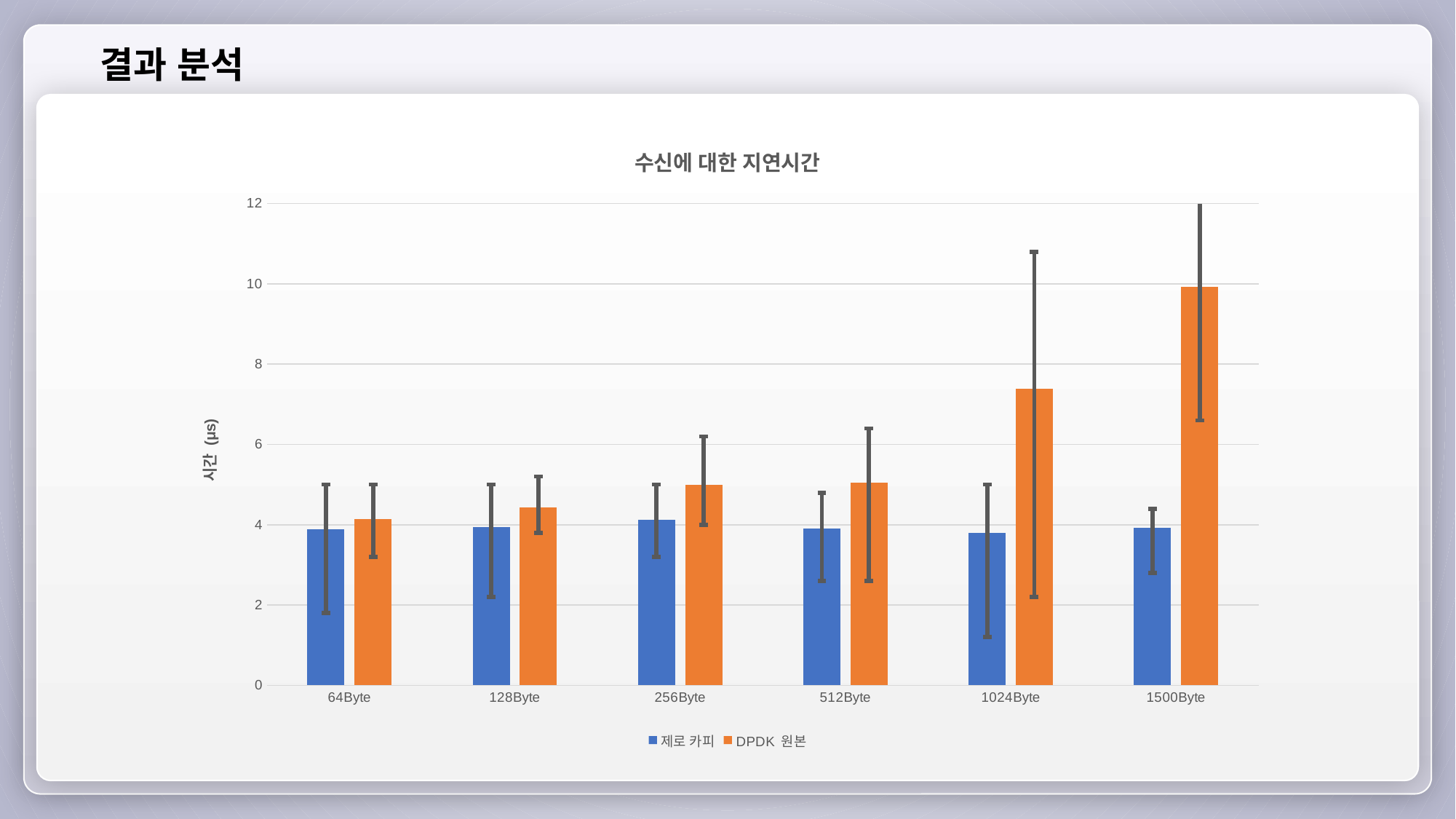

결과 분석

### Chart: 수신에 대한 지연시간

| Category | 제로 카피 | DPDK 원본 |
|---|---|---|
| 64Byte | 3.89375 | 4.14375 |
| 128Byte | 3.94375 | 4.4375 |
| 256Byte | 4.1192598 | 5.0 |
| 512Byte | 3.9072399999999994 | 5.045161200000001 |
| 1024Byte | 3.7939839999999996 | 7.38788 |
| 1500Byte | 3.9139772 | 9.9244322 |